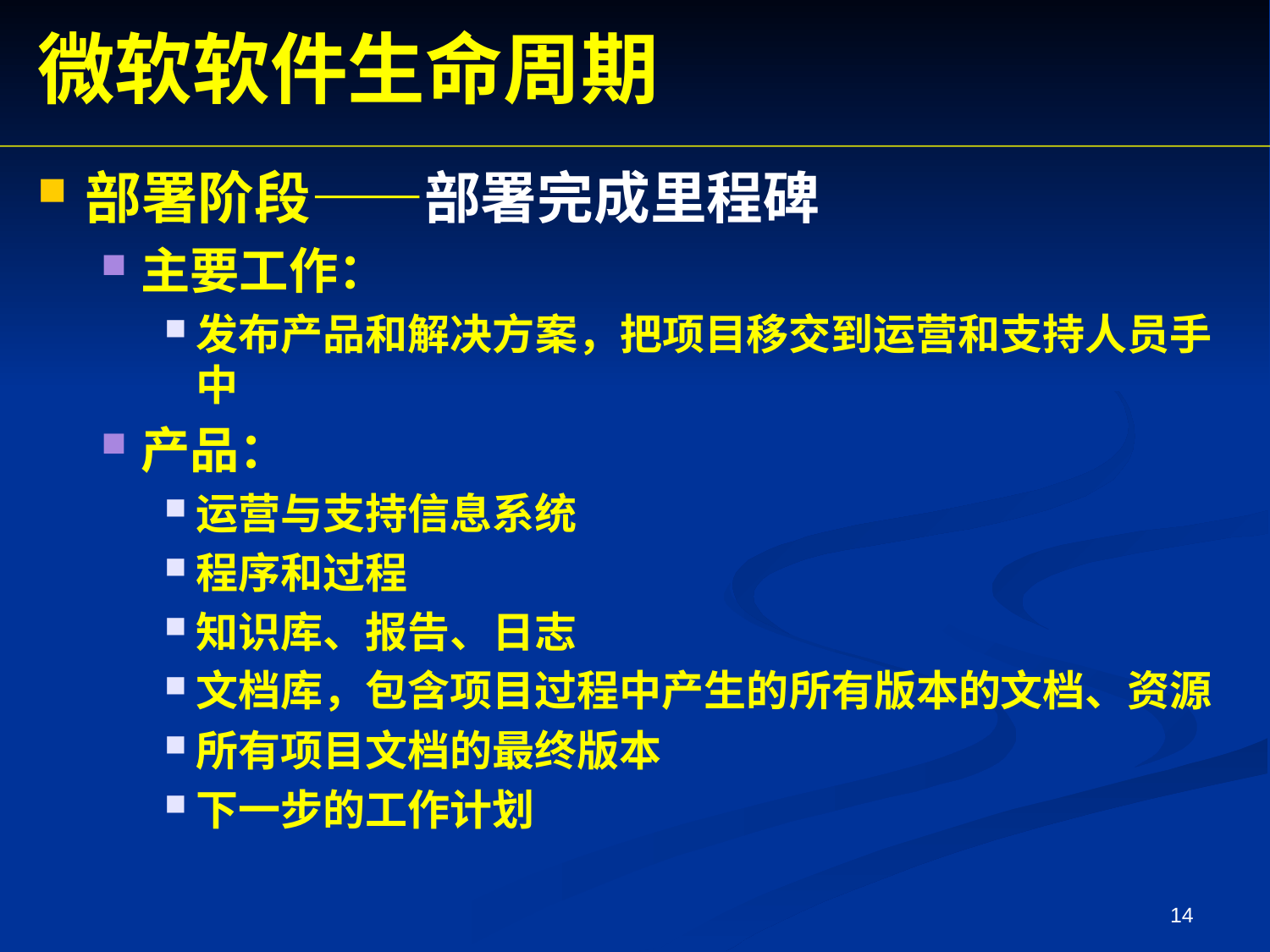

微软软件生命周期

部署阶段——部署完成里程碑
主要工作：
发布产品和解决方案，把项目移交到运营和支持人员手中
产品：
运营与支持信息系统
程序和过程
知识库、报告、日志
文档库，包含项目过程中产生的所有版本的文档、资源
所有项目文档的最终版本
下一步的工作计划

14